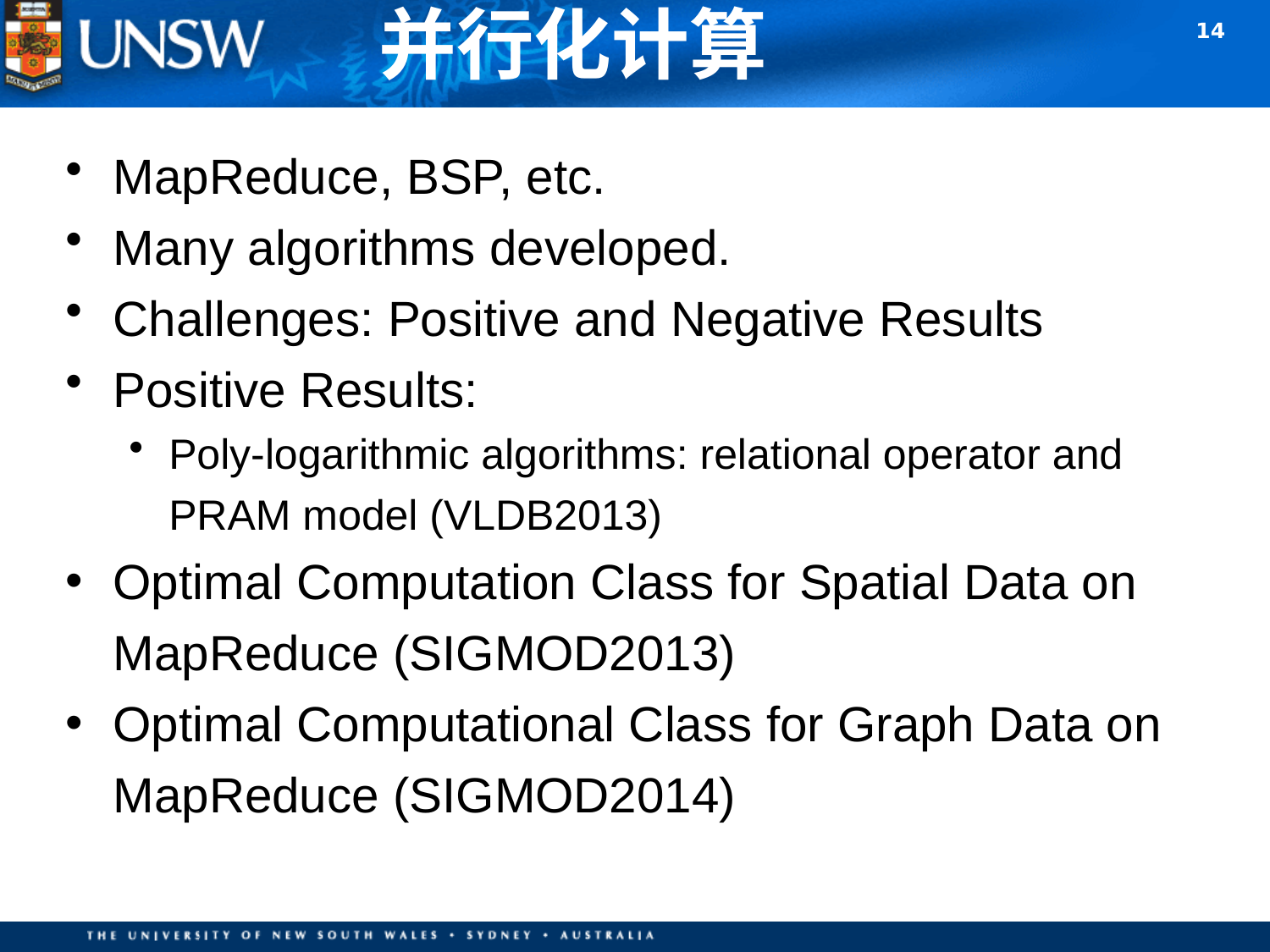

14
# 并行化计算
MapReduce, BSP, etc.
Many algorithms developed.
Challenges: Positive and Negative Results
Positive Results:
Poly-logarithmic algorithms: relational operator and PRAM model (VLDB2013)
Optimal Computation Class for Spatial Data on MapReduce (SIGMOD2013)
Optimal Computational Class for Graph Data on MapReduce (SIGMOD2014)